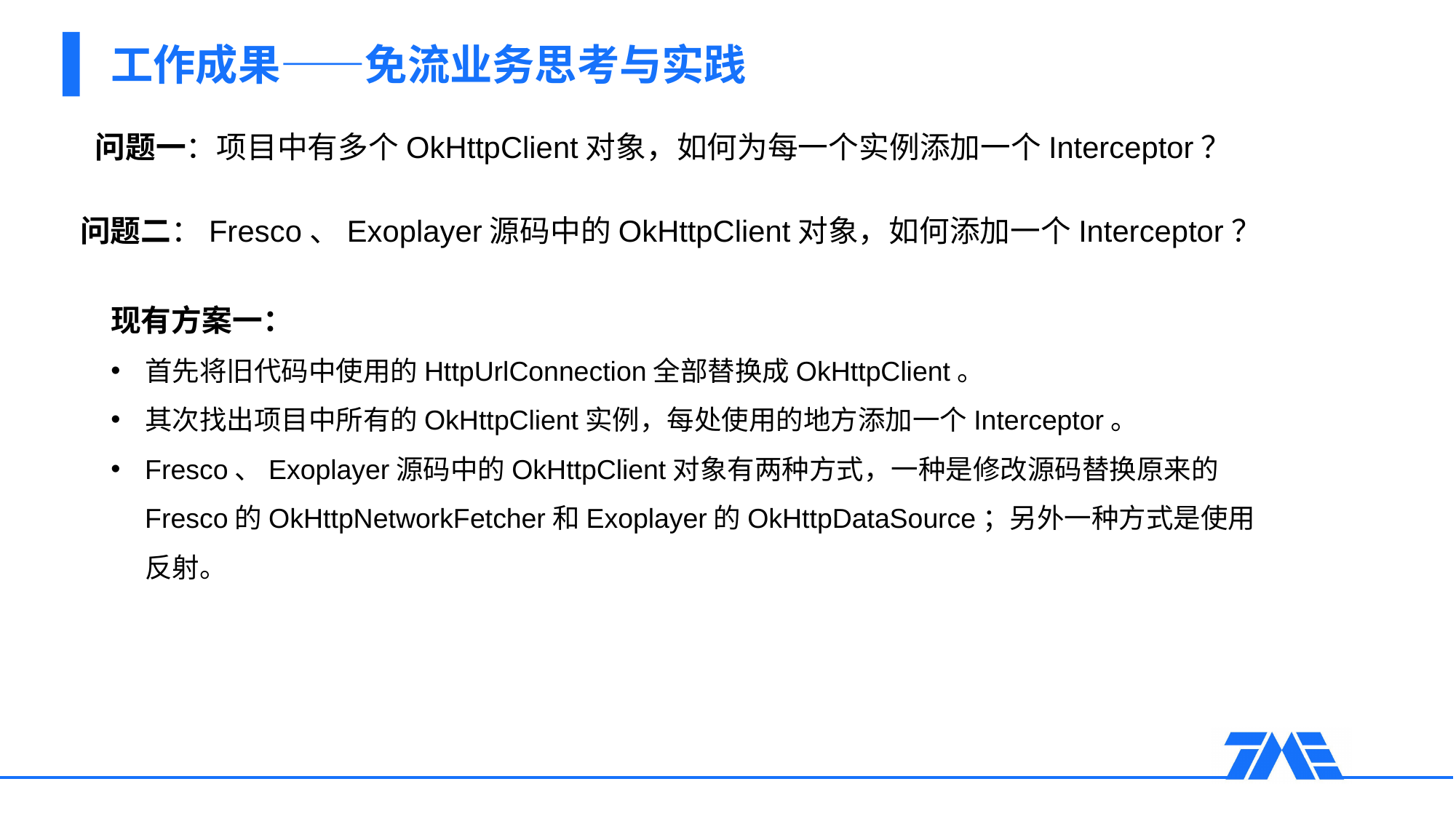

# 工作成果——免流业务思考与实践
问题一：项目中有多个OkHttpClient对象，如何为每一个实例添加一个Interceptor？
问题二：Fresco、Exoplayer源码中的OkHttpClient对象，如何添加一个Interceptor？
现有方案一：
首先将旧代码中使用的HttpUrlConnection全部替换成OkHttpClient。
其次找出项目中所有的OkHttpClient实例，每处使用的地方添加一个Interceptor。
Fresco、Exoplayer源码中的OkHttpClient对象有两种方式，一种是修改源码替换原来的Fresco的OkHttpNetworkFetcher和Exoplayer的OkHttpDataSource；另外一种方式是使用反射。